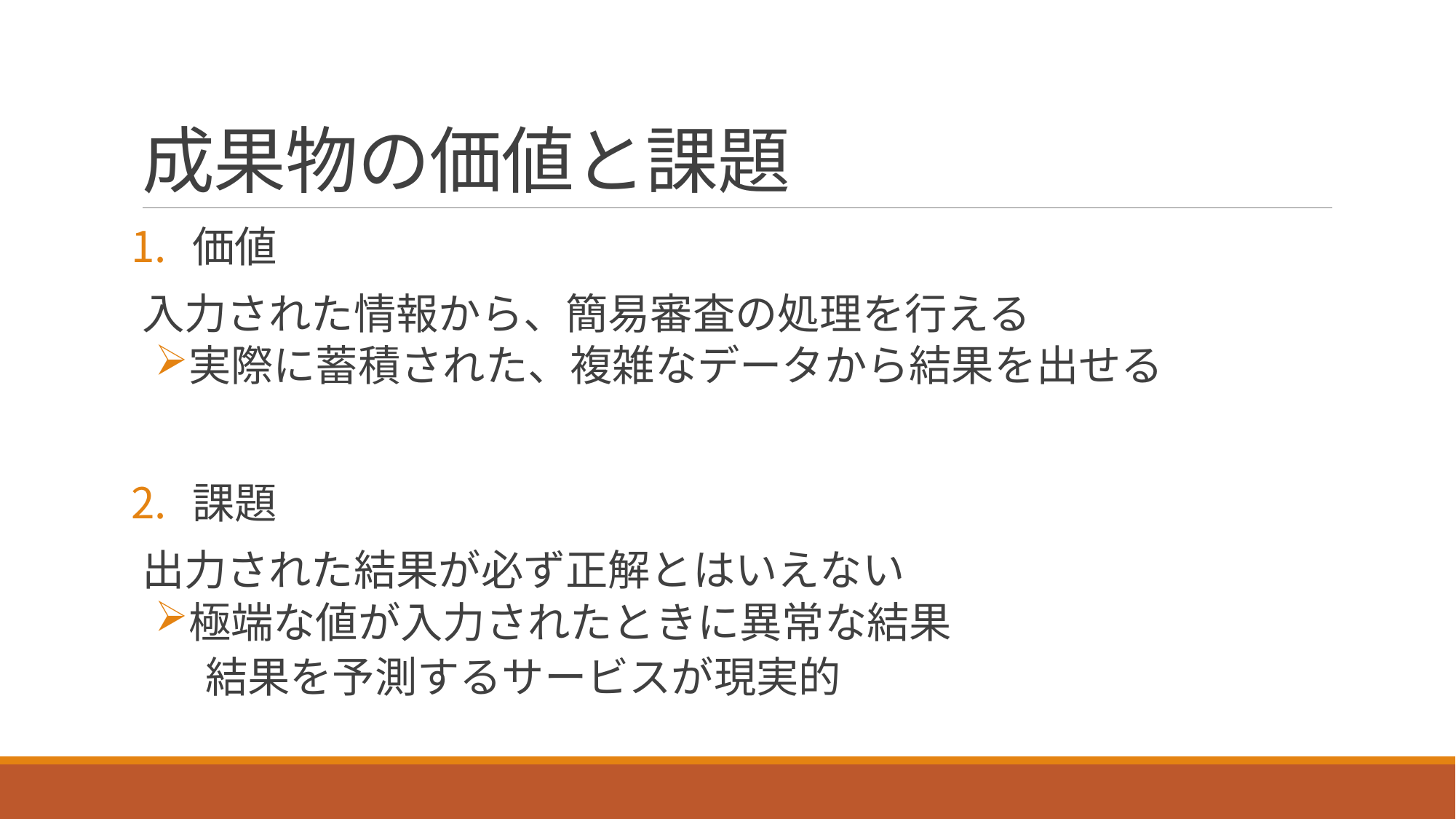

# 成果物の価値と課題
価値
入力された情報から、簡易審査の処理を行える
実際に蓄積された、複雑なデータから結果を出せる

課題
出力された結果が必ず正解とはいえない
極端な値が入力されたときに異常な結果
 結果を予測するサービスが現実的